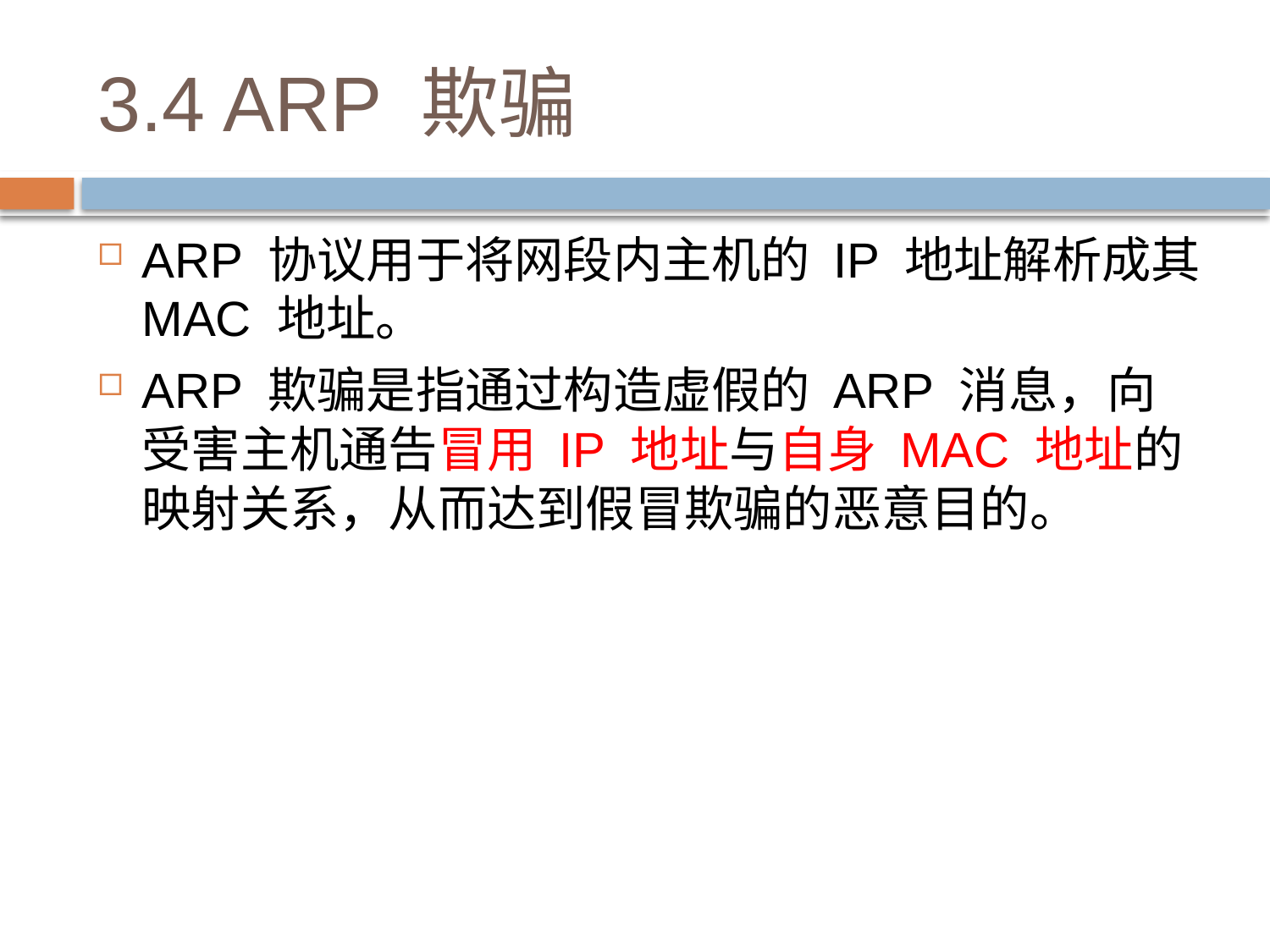

# 3.4 ARP 欺骗
ARP 协议用于将网段内主机的 IP 地址解析成其 MAC 地址。
ARP 欺骗是指通过构造虚假的 ARP 消息，向受害主机通告冒用 IP 地址与自身 MAC 地址的映射关系，从而达到假冒欺骗的恶意目的。